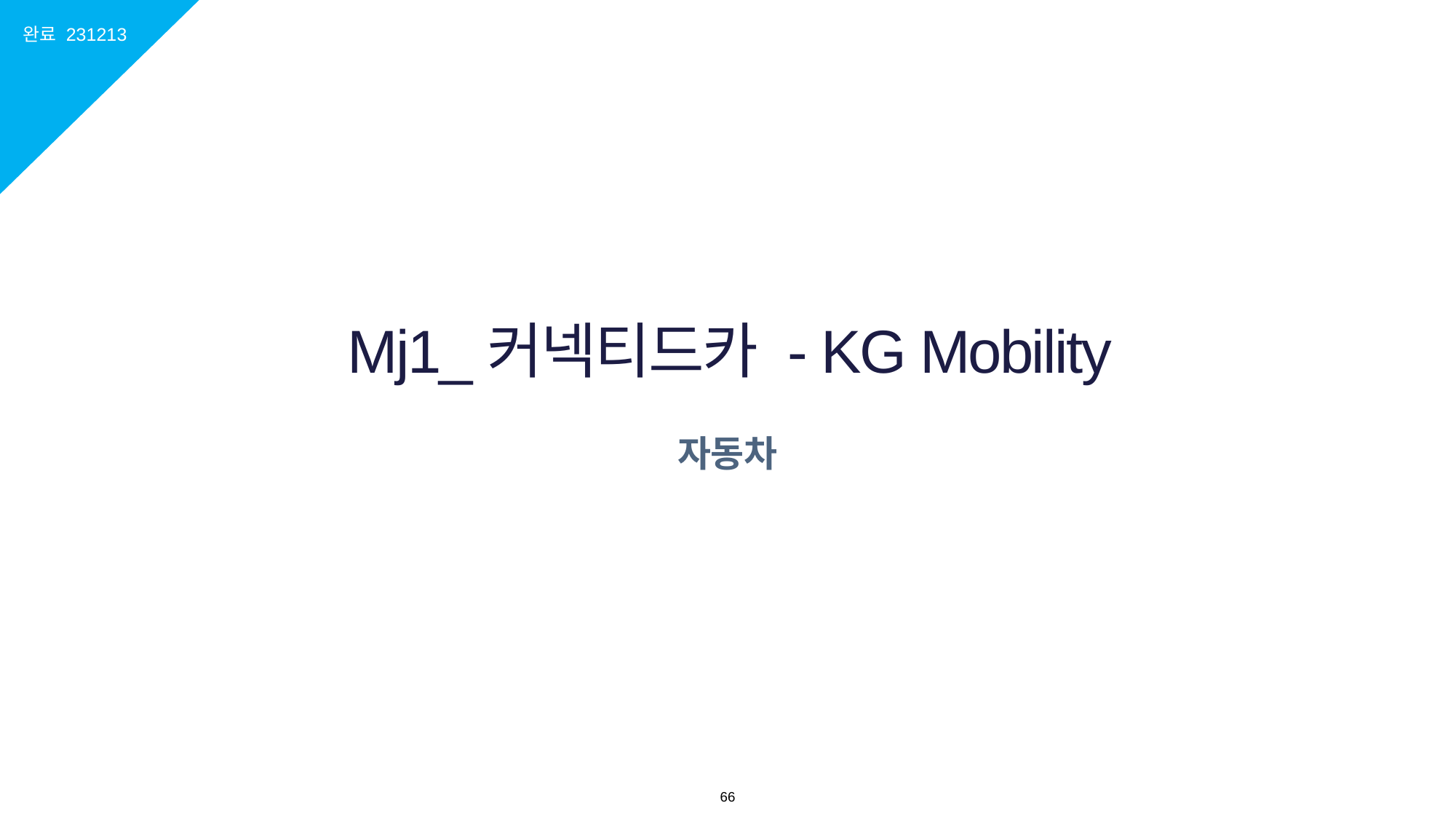

완료 231213
# Mj1_커넥티드카 - KG Mobility
자동차